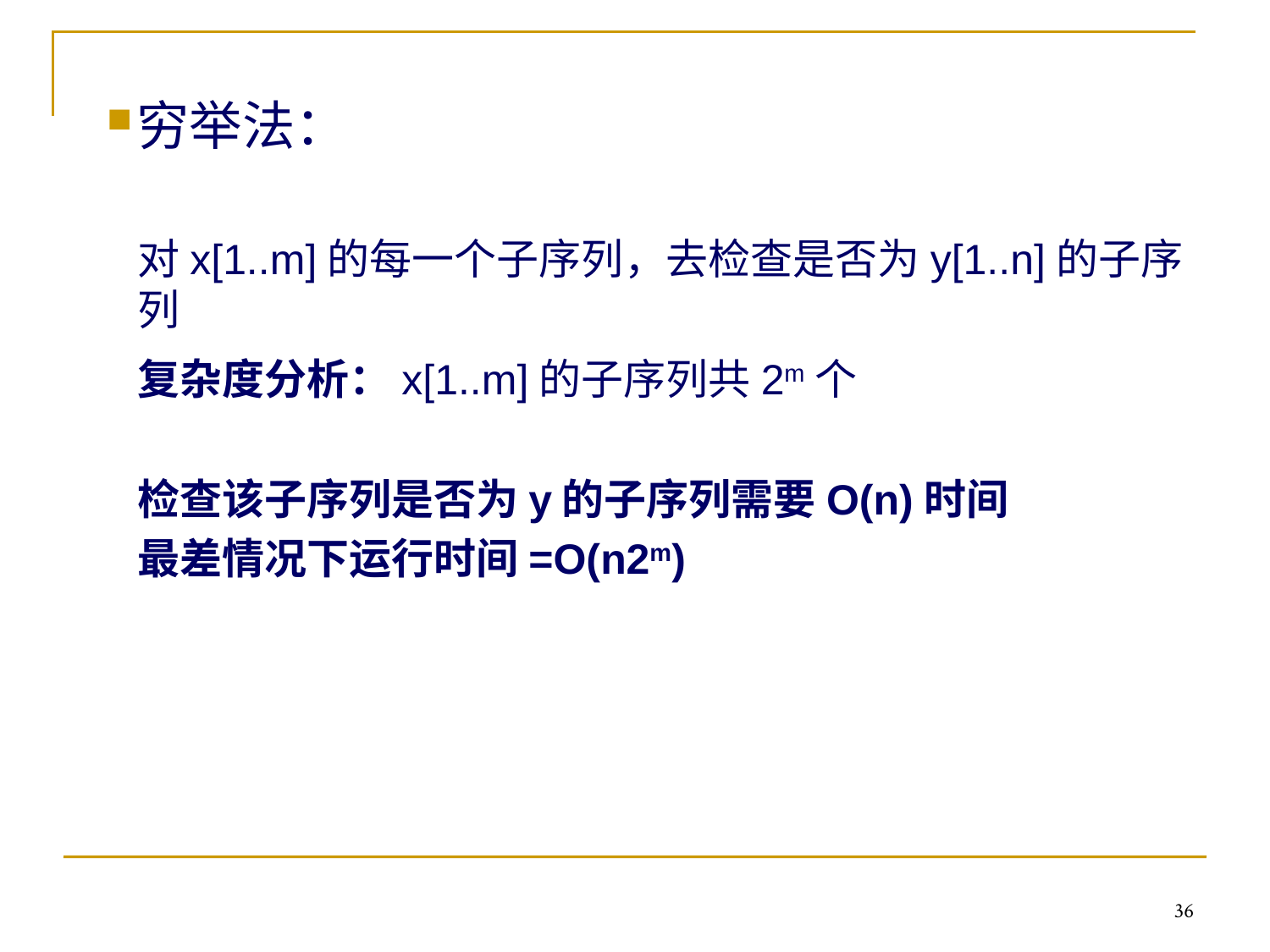

穷举法：
对x[1..m]的每一个子序列，去检查是否为y[1..n]的子序列
复杂度分析：x[1..m]的子序列共2m个

检查该子序列是否为y的子序列需要O(n)时间
最差情况下运行时间=O(n2m)
36